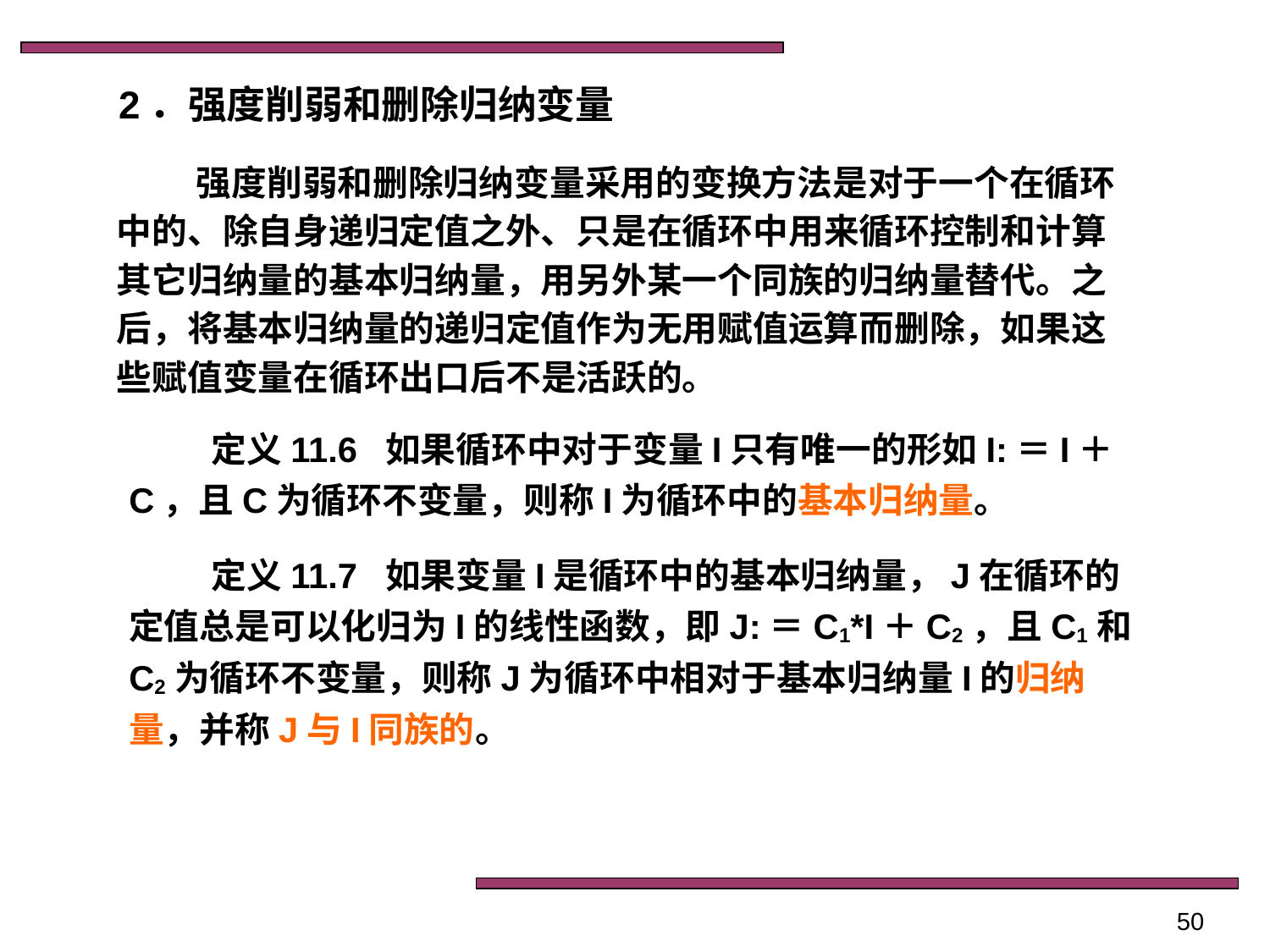

2．强度削弱和删除归纳变量
强度削弱和删除归纳变量采用的变换方法是对于一个在循环中的、除自身递归定值之外、只是在循环中用来循环控制和计算其它归纳量的基本归纳量，用另外某一个同族的归纳量替代。之后，将基本归纳量的递归定值作为无用赋值运算而删除，如果这些赋值变量在循环出口后不是活跃的。
定义11.6  如果循环中对于变量I只有唯一的形如I:＝I＋C，且C为循环不变量，则称I为循环中的基本归纳量。
定义11.7  如果变量I是循环中的基本归纳量，J在循环的定值总是可以化归为I的线性函数，即J:＝C1*I＋C2，且C1和C2为循环不变量，则称J为循环中相对于基本归纳量I的归纳量，并称J与I同族的。
50